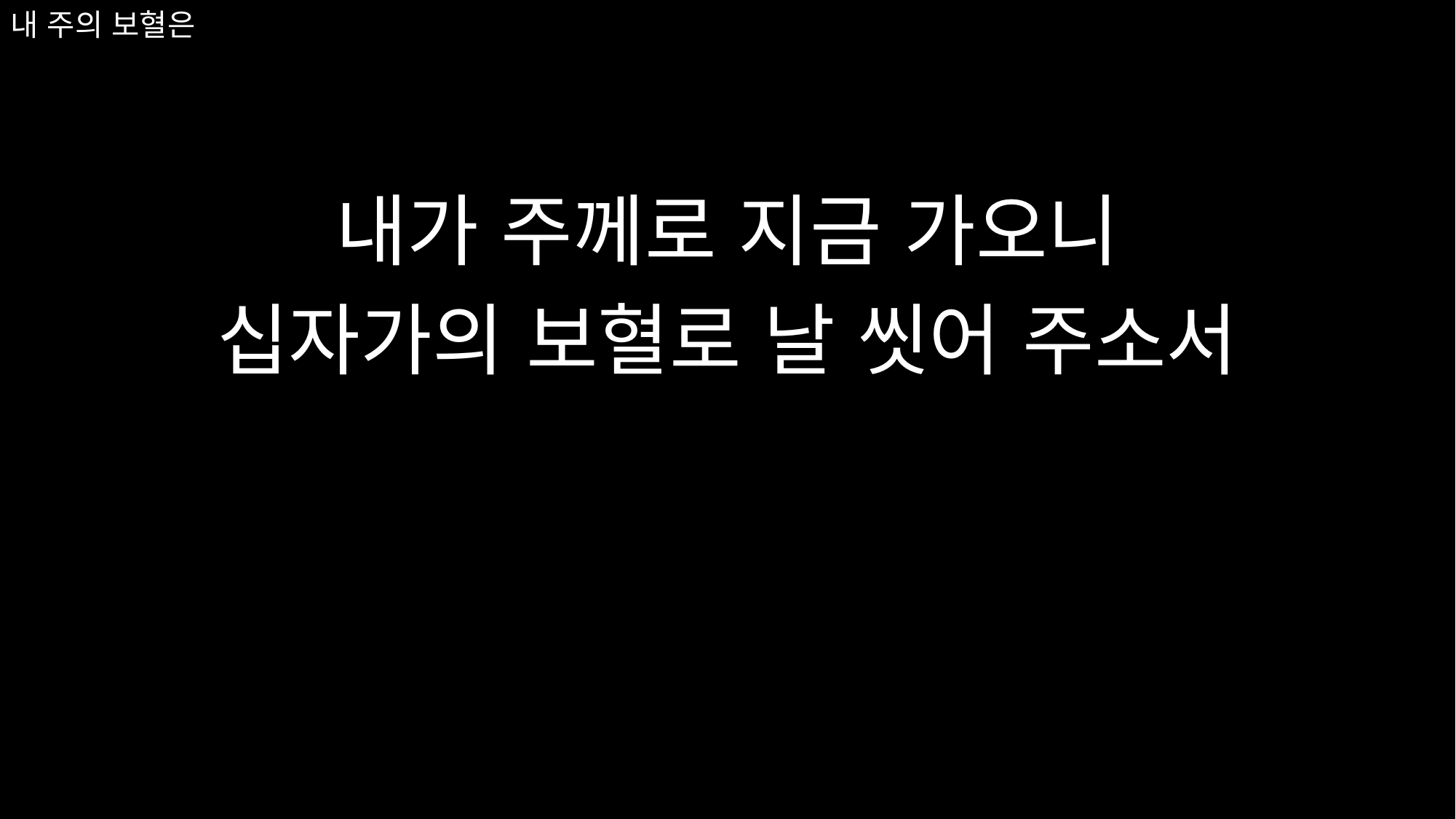

내가 주께로 지금 가오니
십자가의 보혈로 날 씻어 주소서
# 내 주의 보혈은